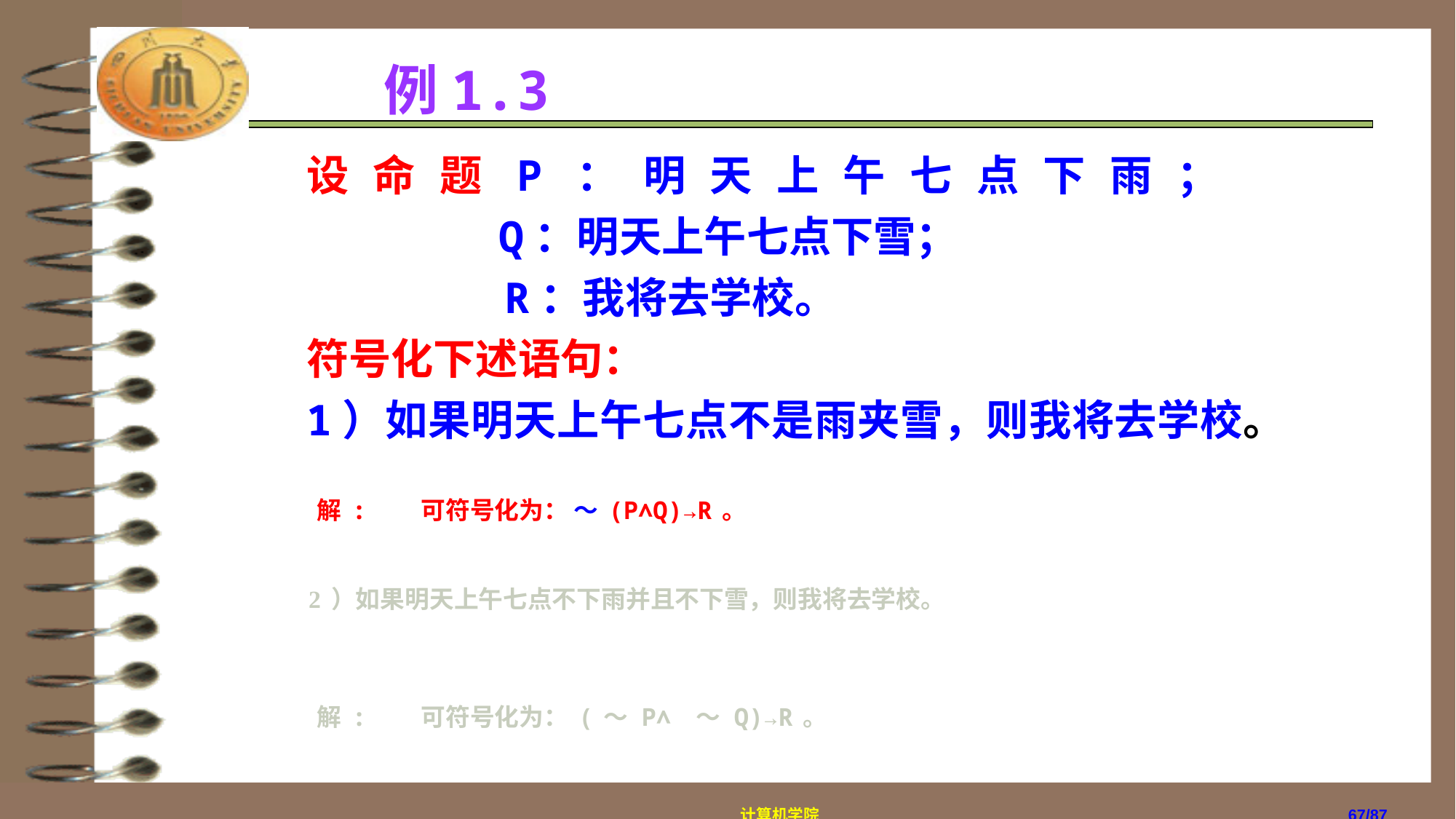

# 例1.3
设命题P：明天上午七点下雨；
	 Q：明天上午七点下雪；
		 R：我将去学校。
符号化下述语句：
1）如果明天上午七点不是雨夹雪，则我将去学校。
解:   可符号化为： ～(P∧Q)→R。
2）如果明天上午七点不下雨并且不下雪，则我将去学校。
解:   可符号化为：(～ P∧ ～ Q)→R。

计算机学院
67/87